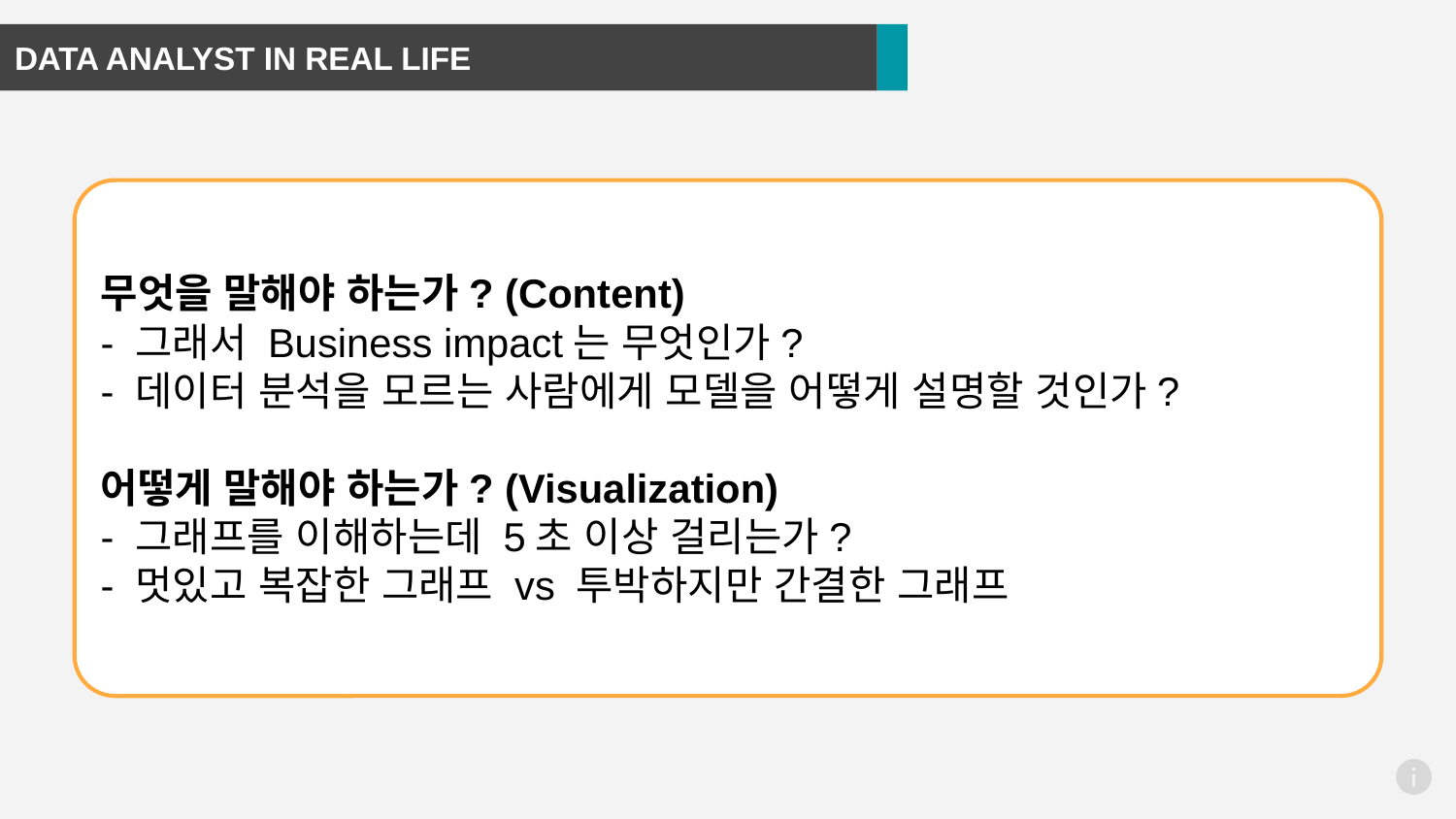

DATA ANALYST IN REAL LIFE

무엇을 말해야 하는가? (Content)
- 그래서 Business impact는 무엇인가?
- 데이터 분석을 모르는 사람에게 모델을 어떻게 설명할 것인가?

어떻게 말해야 하는가? (Visualization)
- 그래프를 이해하는데 5초 이상 걸리는가?
- 멋있고 복잡한 그래프 vs 투박하지만 간결한 그래프